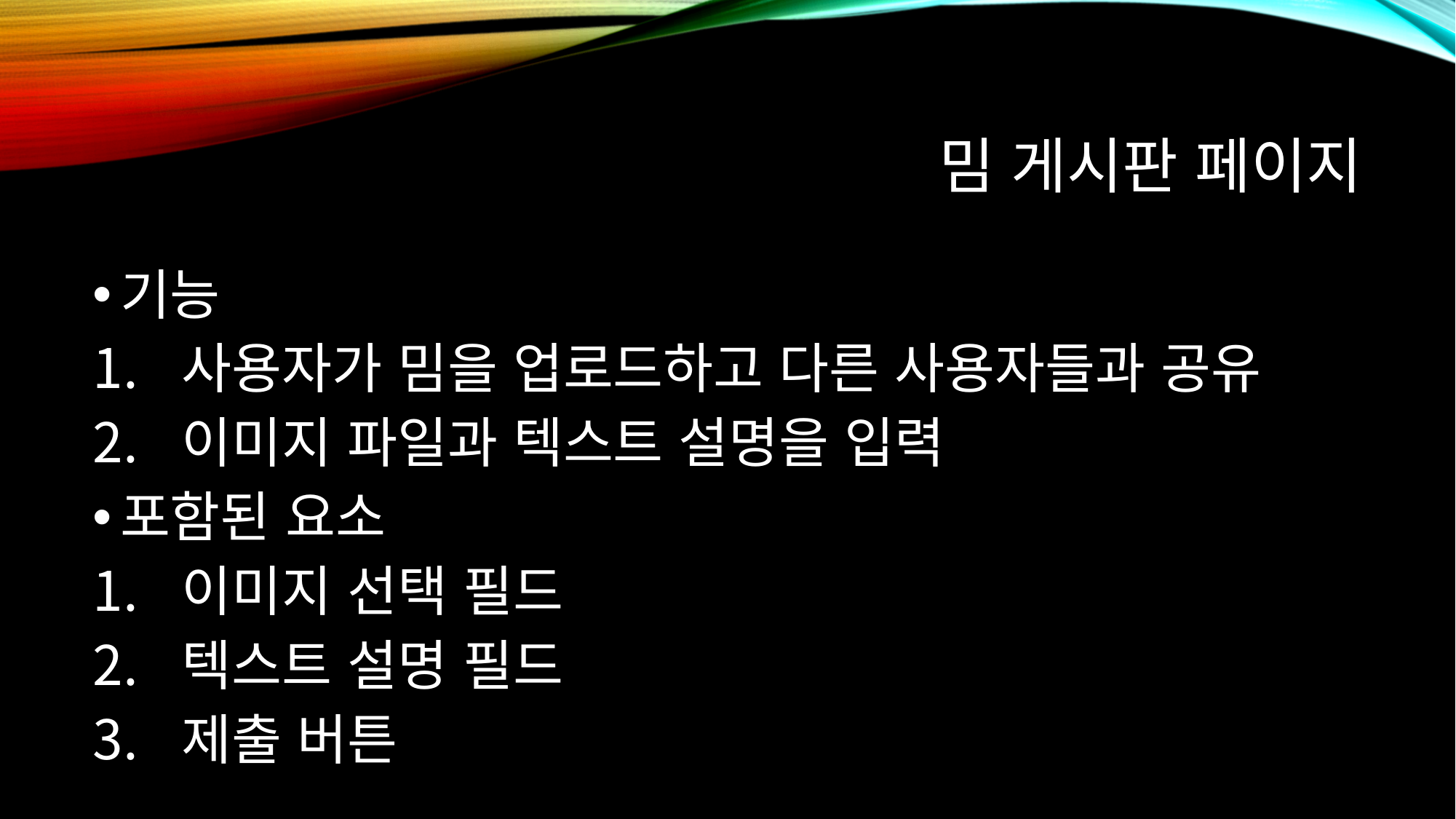

# 밈 게시판 페이지
기능
사용자가 밈을 업로드하고 다른 사용자들과 공유
이미지 파일과 텍스트 설명을 입력
포함된 요소
이미지 선택 필드
텍스트 설명 필드
제출 버튼